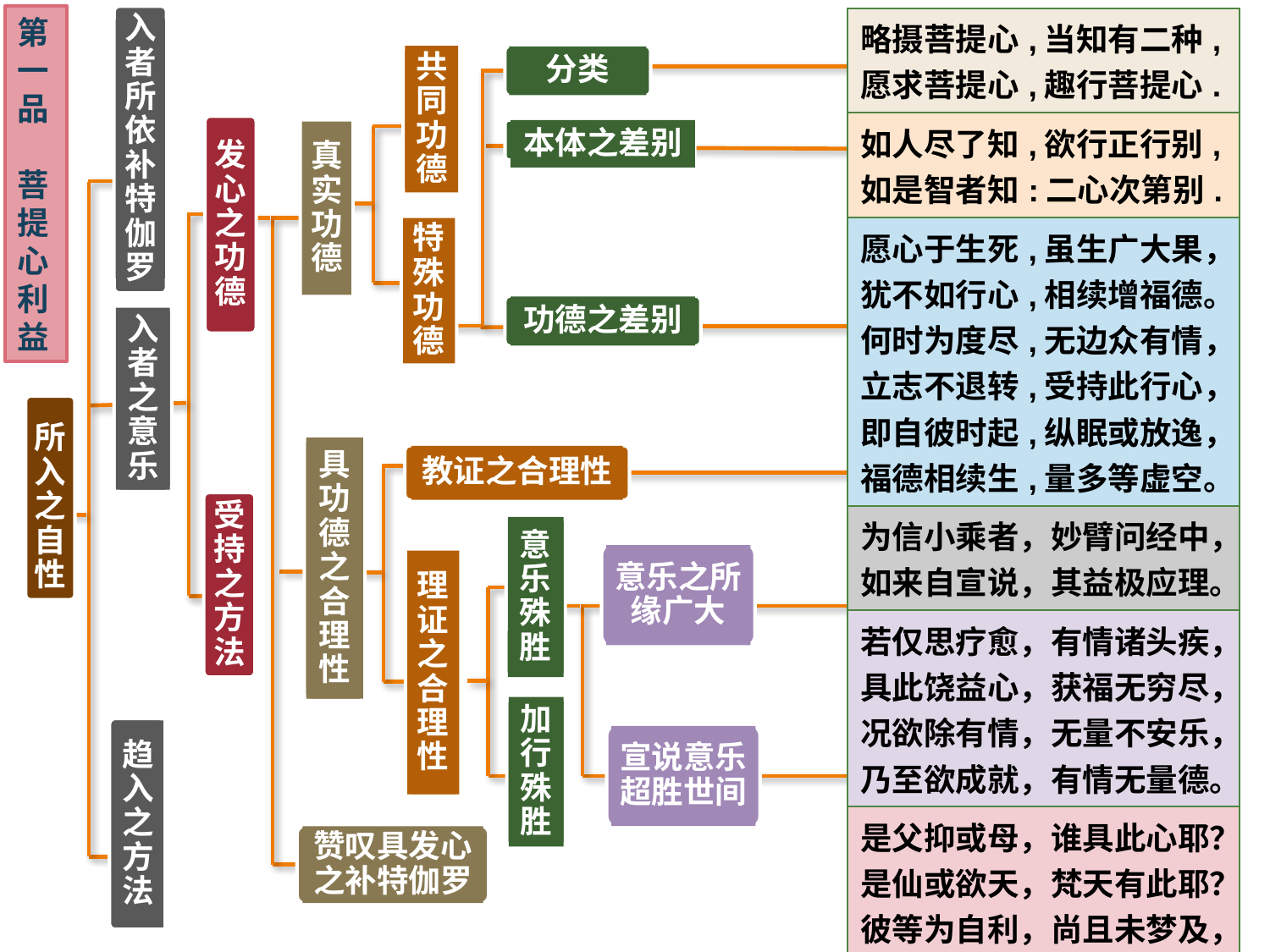

第一
品
 菩提心利益

入者所依补特伽罗
| 略摄菩提心,当知有二种,愿求菩提心,趣行菩提心. |
| --- |
| 如人尽了知,欲行正行别,如是智者知:二心次第别. |
| 愿心于生死,虽生广大果，犹不如行心,相续增福德。何时为度尽,无边众有情，立志不退转,受持此行心，即自彼时起,纵眠或放逸，福德相续生,量多等虚空。 |
| 为信小乘者，妙臂问经中，如来自宣说，其益极应理。 |
| 若仅思疗愈，有情诸头疾，具此饶益心，获福无穷尽，况欲除有情，无量不安乐，乃至欲成就，有情无量德。 |
| 是父抑或母，谁具此心耶？是仙或欲天，梵天有此耶？彼等为自利，尚且未梦及，况为他有情，生此饶益心？他人为自利，尚且未能发，珍贵此愿心，能生诚稀有！ |

共同功德

分类

发心之功德

本体之差别

真实功德

特殊功德

功德之差别

入者之意乐

所入之自性

具功德之合理性

教证之合理性

受持之方法

意乐殊胜

意乐之所缘广大

理证之合理性

加行殊胜

趋入之方法

宣说意乐超胜世间

赞叹具发心之补特伽罗